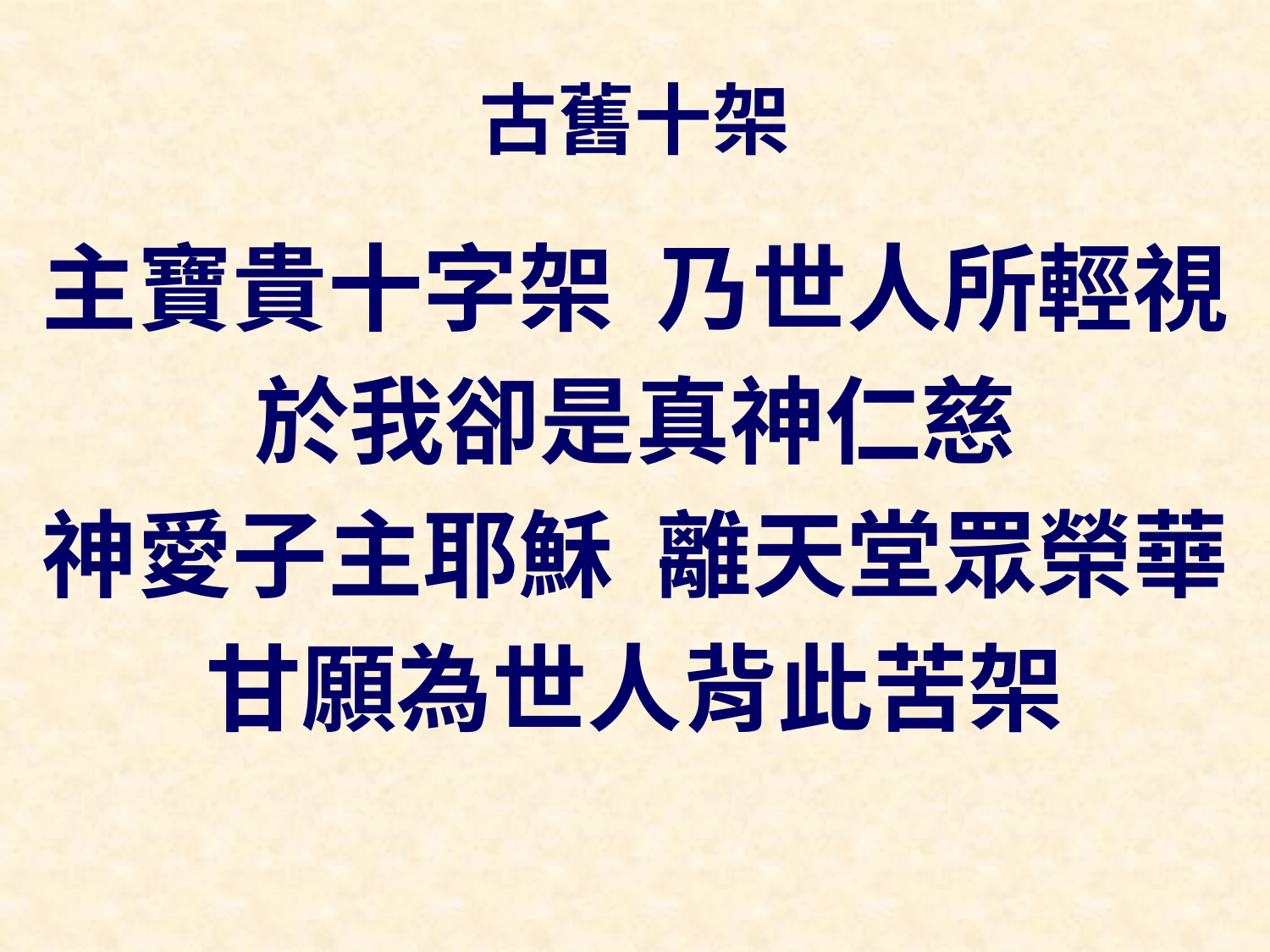

# 古舊十架
主寶貴十字架  乃世人所輕視
於我卻是真神仁慈
神愛子主耶穌  離天堂眾榮華
甘願為世人背此苦架